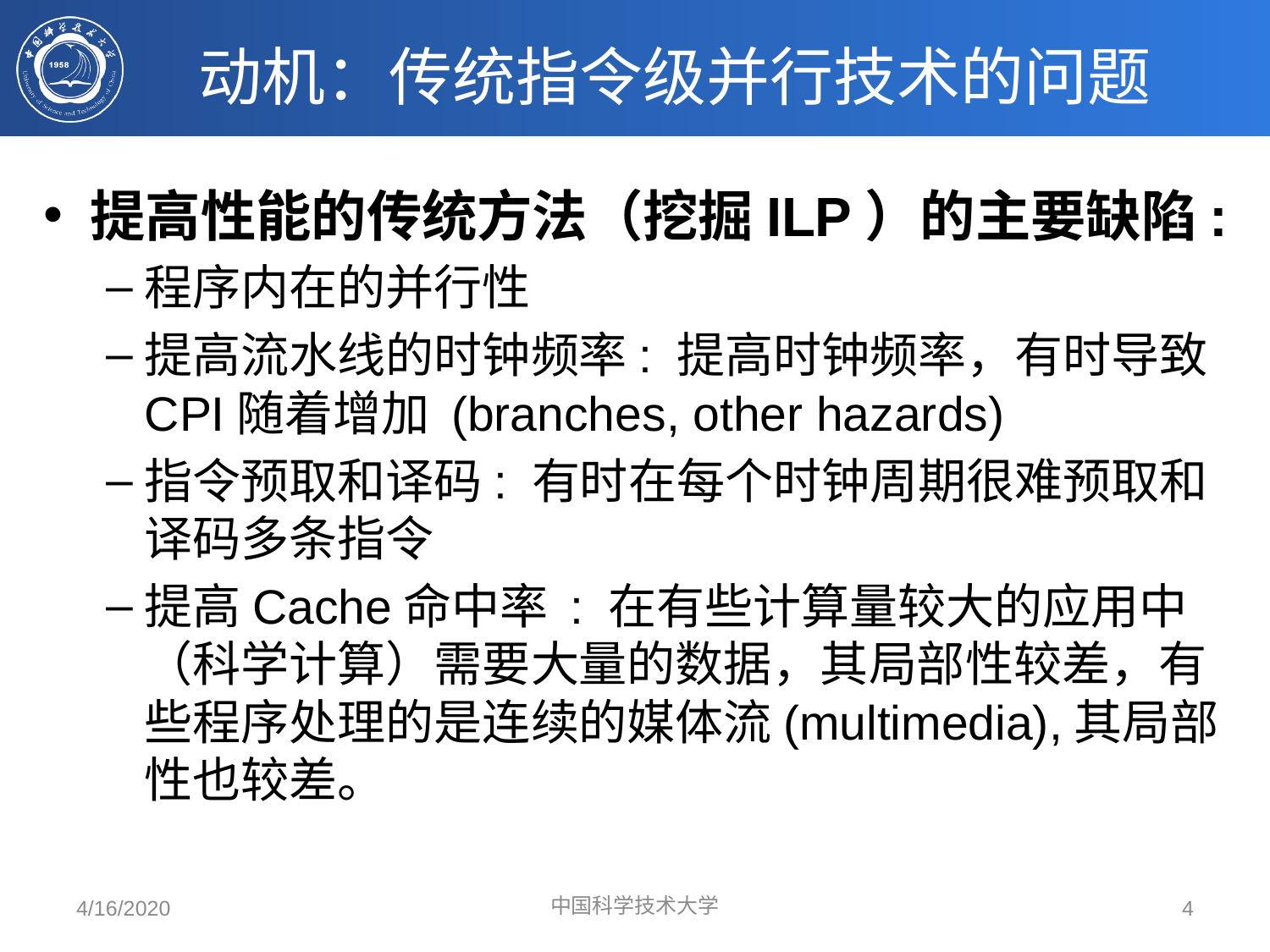

# 动机：传统指令级并行技术的问题
提高性能的传统方法（挖掘ILP）的主要缺陷:
程序内在的并行性
提高流水线的时钟频率: 提高时钟频率，有时导致CPI随着增加 (branches, other hazards)
指令预取和译码: 有时在每个时钟周期很难预取和译码多条指令
提高Cache命中率 : 在有些计算量较大的应用中（科学计算）需要大量的数据，其局部性较差，有些程序处理的是连续的媒体流(multimedia),其局部性也较差。
4/16/2020
中国科学技术大学
4